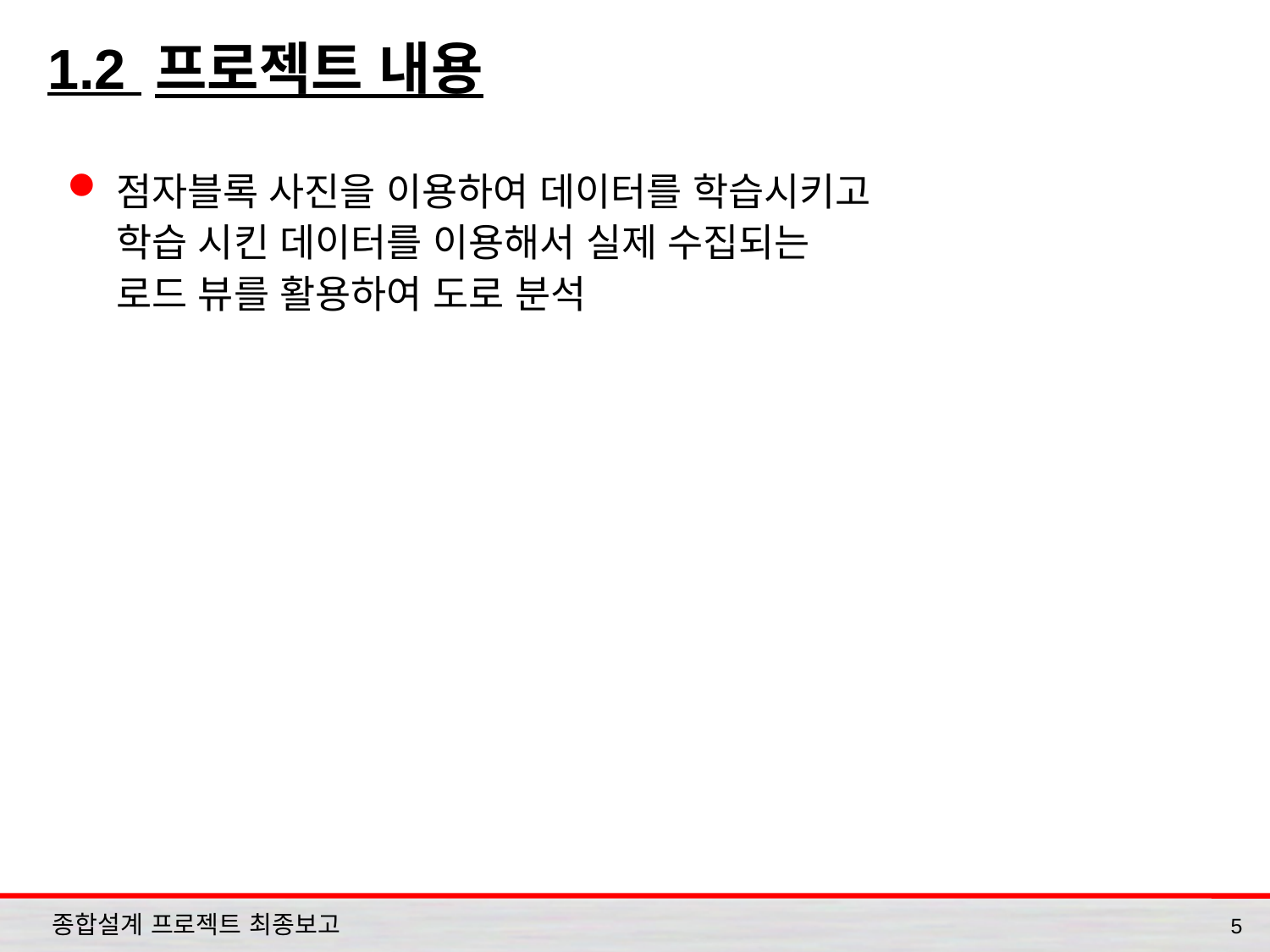

# 1.2 프로젝트 내용
점자블록 사진을 이용하여 데이터를 학습시키고
학습 시킨 데이터를 이용해서 실제 수집되는
로드 뷰를 활용하여 도로 분석